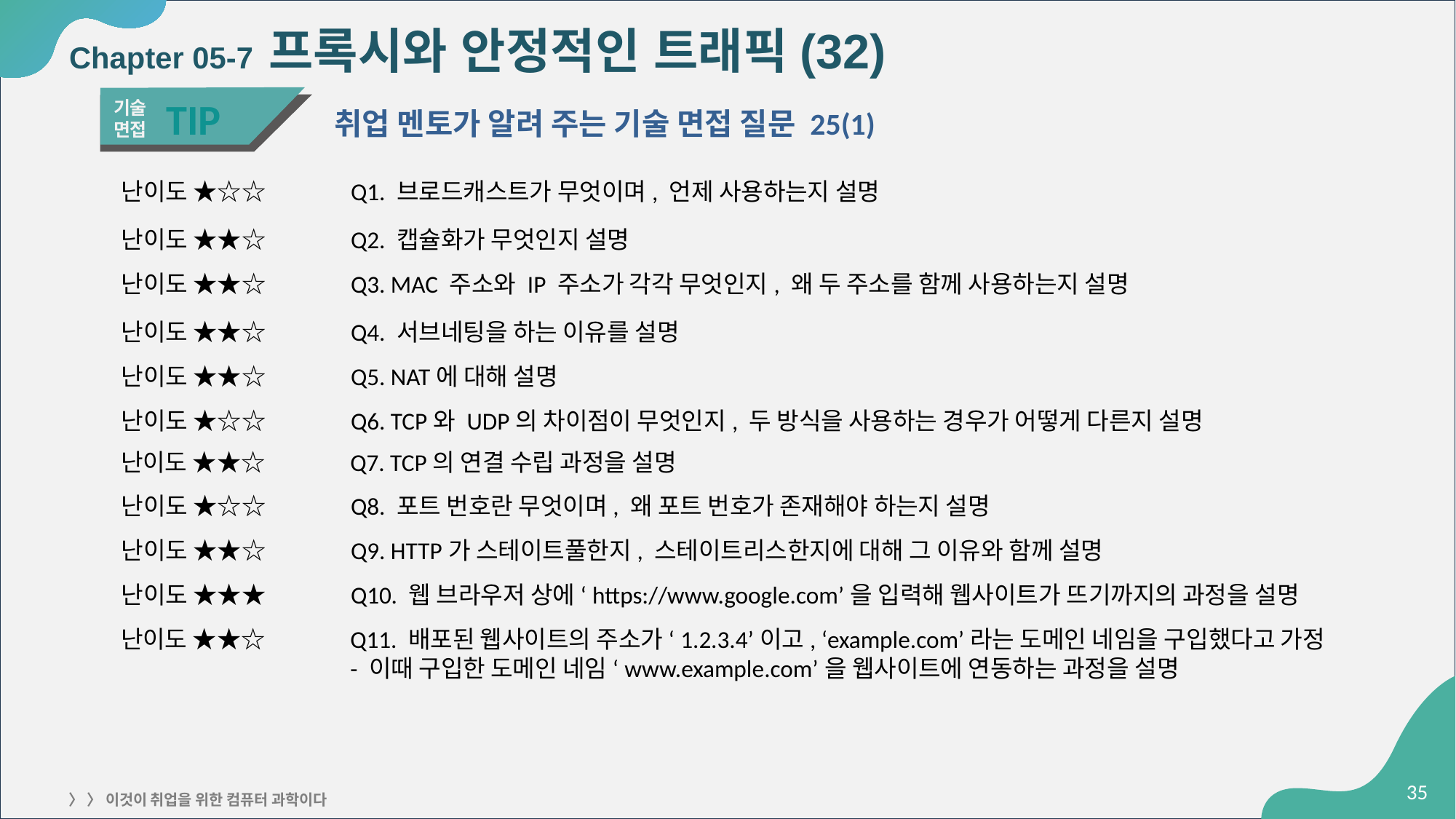

# Chapter 05-7 프록시와 안정적인 트래픽(32)

TIP
기술
면접
취업 멘토가 알려 주는 기술 면접 질문 25(1)
난이도 ★☆☆
Q1. 브로드캐스트가 무엇이며, 언제 사용하는지 설명
난이도 ★★☆
Q2. 캡슐화가 무엇인지 설명
난이도 ★★☆
Q3. MAC 주소와 IP 주소가 각각 무엇인지, 왜 두 주소를 함께 사용하는지 설명
난이도 ★★☆
Q4. 서브네팅을 하는 이유를 설명
난이도 ★★☆
Q5. NAT에 대해 설명
난이도 ★☆☆
Q6. TCP와 UDP의 차이점이 무엇인지, 두 방식을 사용하는 경우가 어떻게 다른지 설명
난이도 ★★☆
Q7. TCP의 연결 수립 과정을 설명
난이도 ★☆☆
Q8. 포트 번호란 무엇이며, 왜 포트 번호가 존재해야 하는지 설명
난이도 ★★☆
Q9. HTTP가 스테이트풀한지, 스테이트리스한지에 대해 그 이유와 함께 설명
난이도 ★★★
Q10. 웹 브라우저 상에 ‘https://www.google.com’을 입력해 웹사이트가 뜨기까지의 과정을 설명
난이도 ★★☆
Q11. 배포된 웹사이트의 주소가 ‘1.2.3.4’이고, ‘example.com’라는 도메인 네임을 구입했다고 가정
- 이때 구입한 도메인 네임 ‘www.example.com’을 웹사이트에 연동하는 과정을 설명
35
〉 〉 이것이 취업을 위한 컴퓨터 과학이다